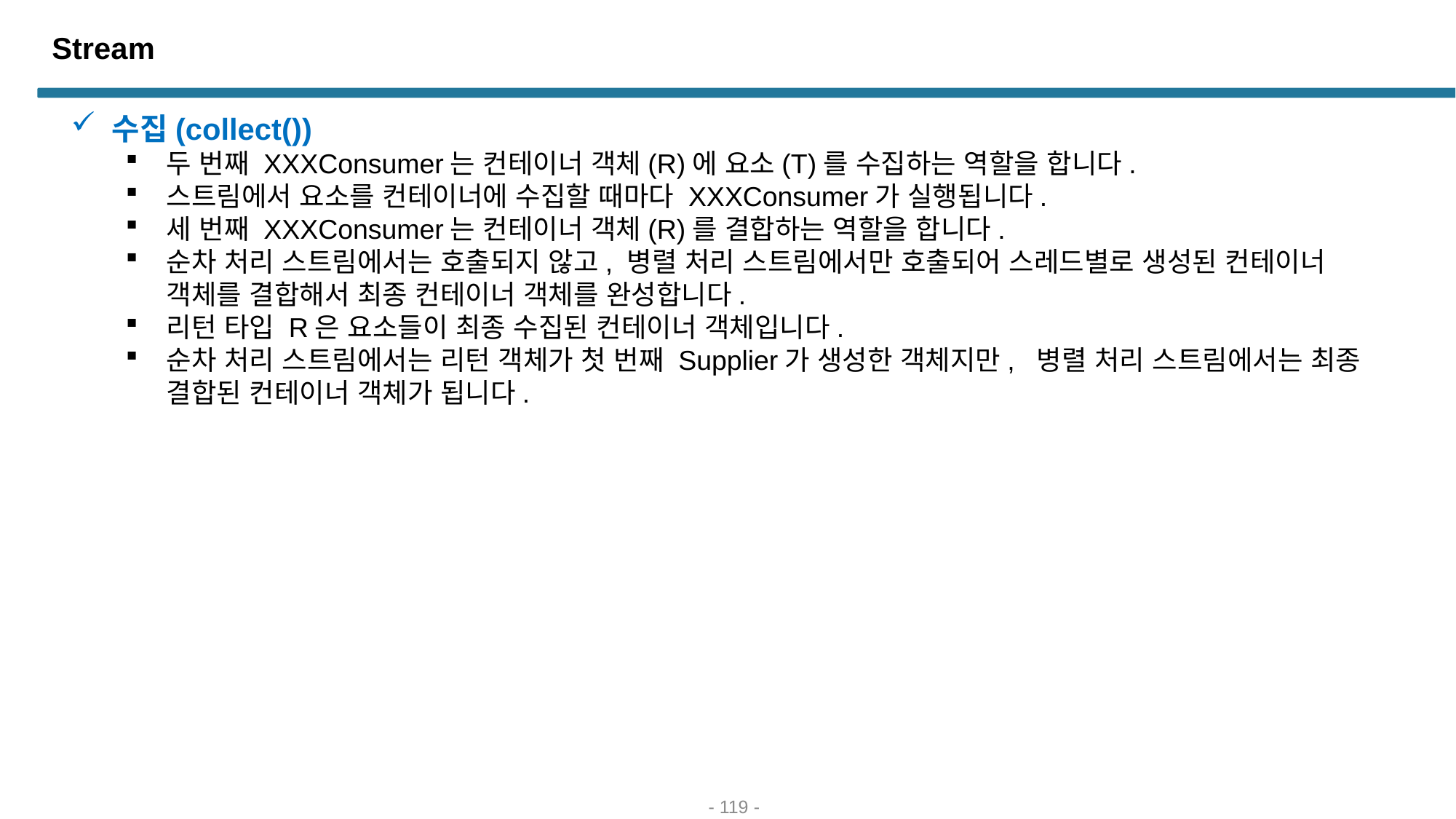

# Stream
수집(collect())
두 번째 XXXConsumer는 컨테이너 객체(R)에 요소(T)를 수집하는 역할을 합니다.
스트림에서 요소를 컨테이너에 수집할 때마다 XXXConsumer가 실행됩니다.
세 번째 XXXConsumer는 컨테이너 객체(R)를 결합하는 역할을 합니다.
순차 처리 스트림에서는 호출되지 않고, 병렬 처리 스트림에서만 호출되어 스레드별로 생성된 컨테이너 객체를 결합해서 최종 컨테이너 객체를 완성합니다.
리턴 타입 R은 요소들이 최종 수집된 컨테이너 객체입니다.
순차 처리 스트림에서는 리턴 객체가 첫 번째 Supplier가 생성한 객체지만,  병렬 처리 스트림에서는 최종 결합된 컨테이너 객체가 됩니다.
- 119 -